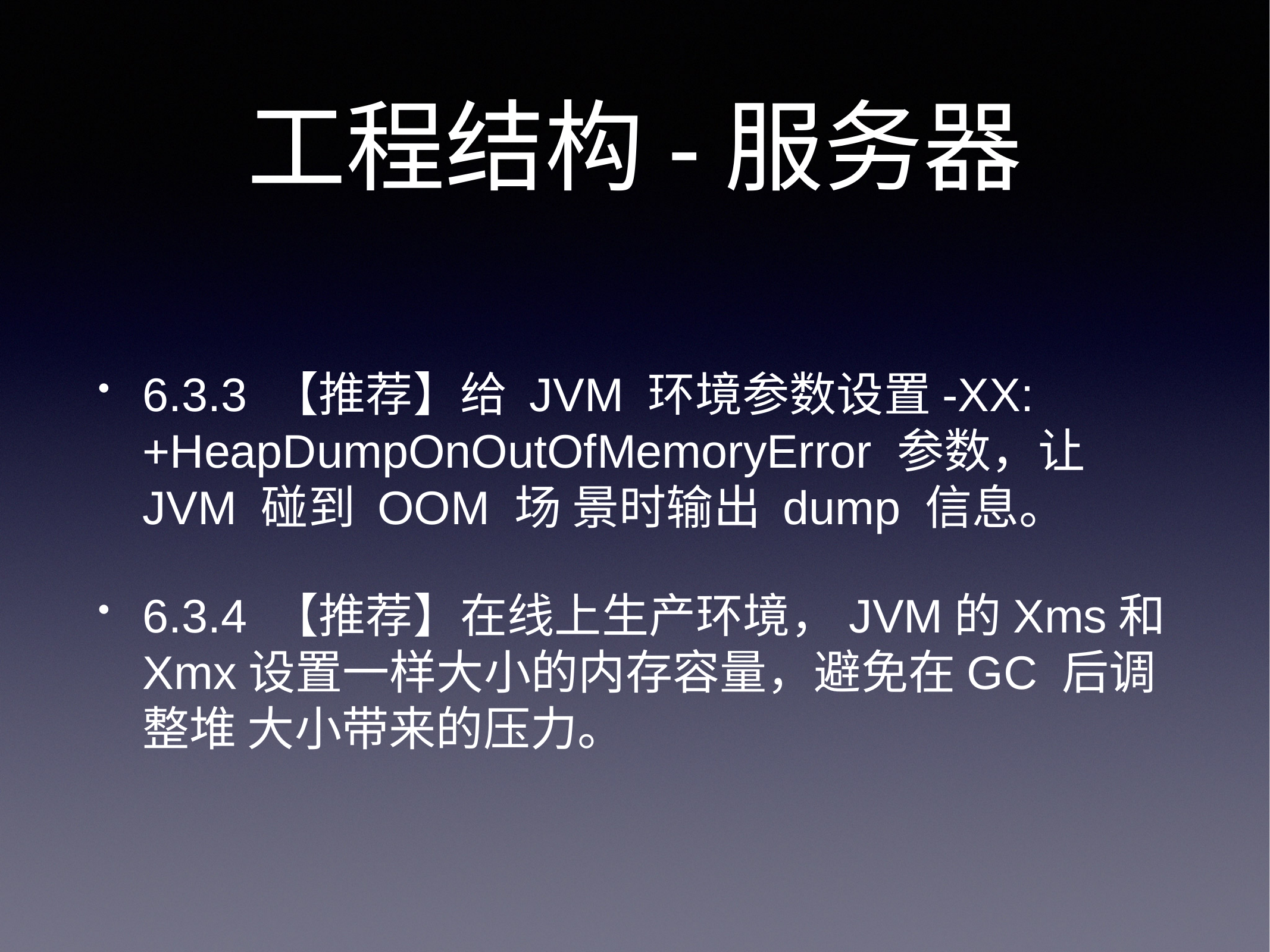

# 工程结构-服务器
6.3.3 【推荐】给 JVM 环境参数设置-XX:+HeapDumpOnOutOfMemoryError 参数，让 JVM 碰到 OOM 场 景时输出 dump 信息。
6.3.4 【推荐】在线上生产环境，JVM的Xms和Xmx设置一样大小的内存容量，避免在GC 后调整堆 大小带来的压力。